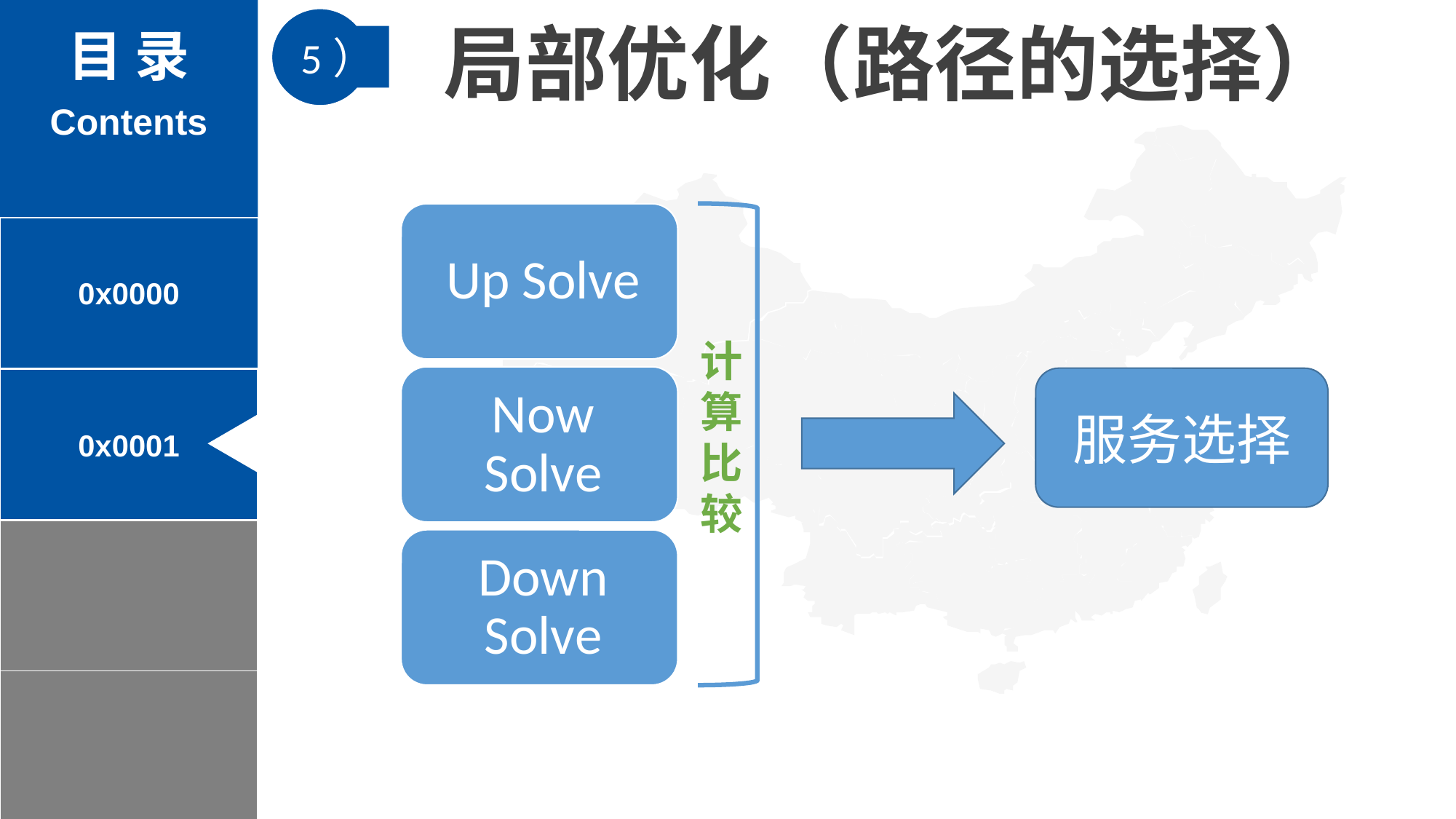

局部优化（路径的选择）

5）
目 录
Contents
Up Solve
Now Solve
Down Solve

0x0000
计算比较
服务选择
0x0001